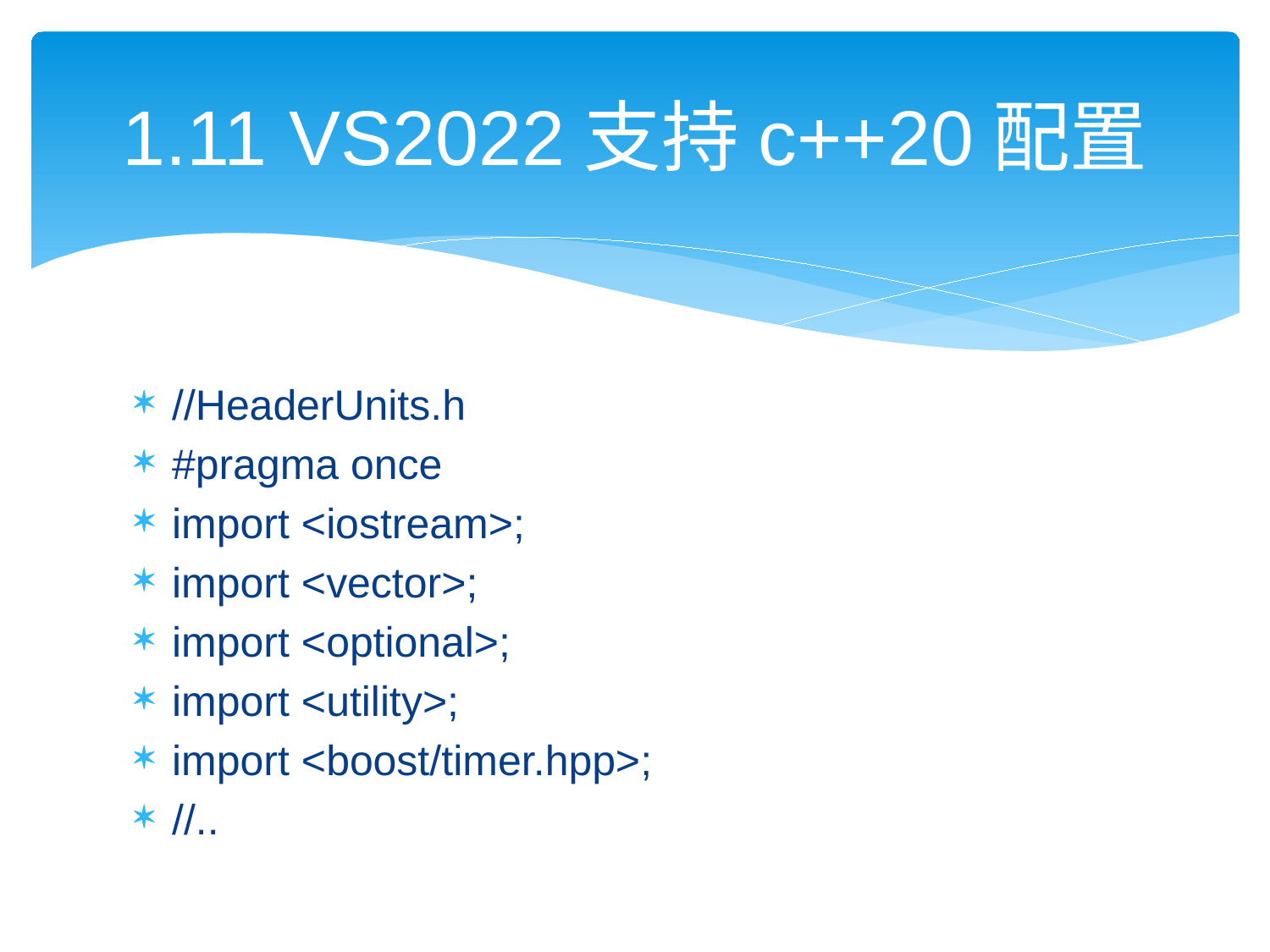

# 1.11 VS2022支持c++20配置
//HeaderUnits.h
#pragma once
import <iostream>;
import <vector>;
import <optional>;
import <utility>;
import <boost/timer.hpp>;
//..